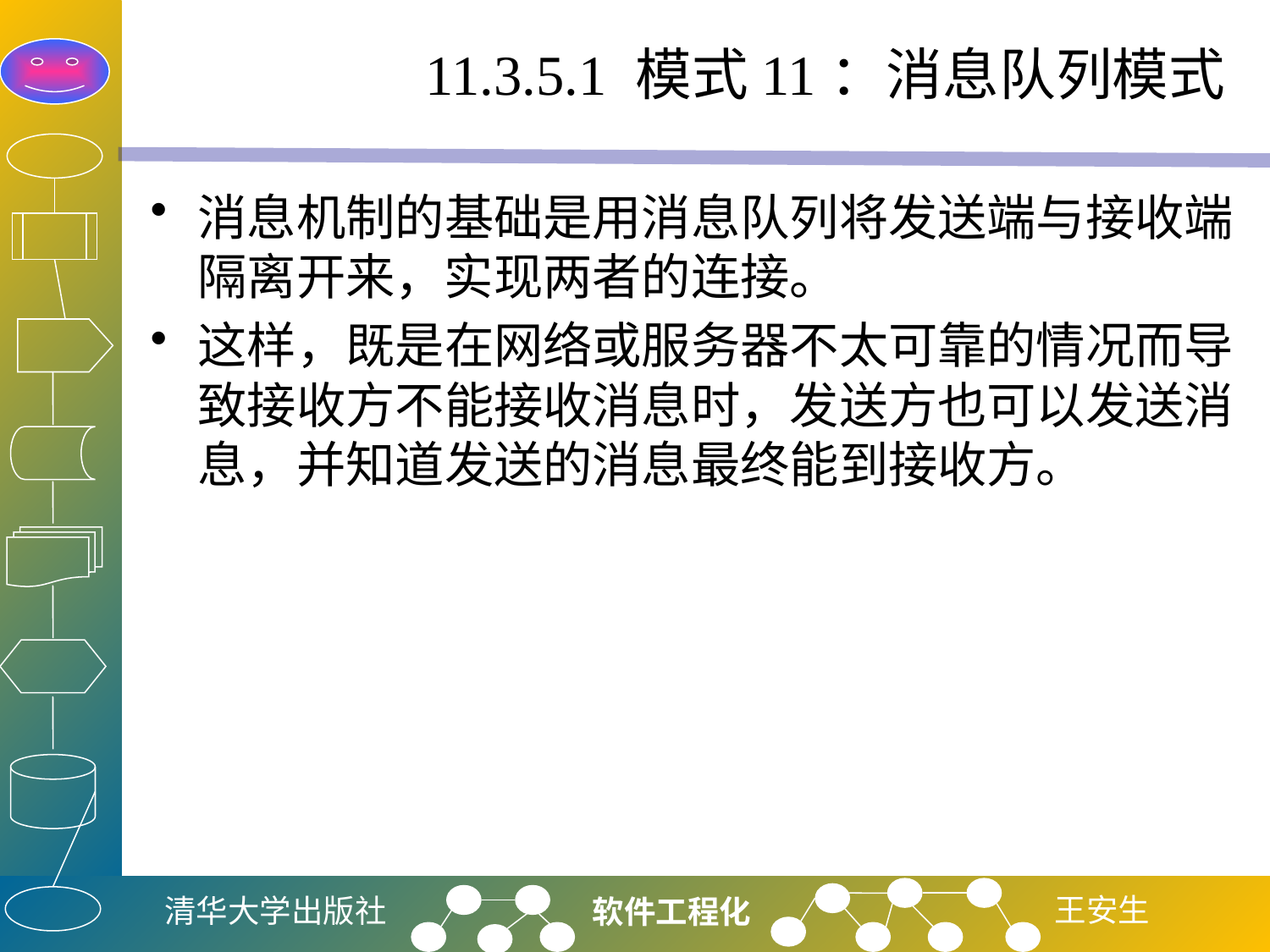

# 11.3.5.1 模式11：消息队列模式
消息机制的基础是用消息队列将发送端与接收端隔离开来，实现两者的连接。
这样，既是在网络或服务器不太可靠的情况而导致接收方不能接收消息时，发送方也可以发送消息，并知道发送的消息最终能到接收方。